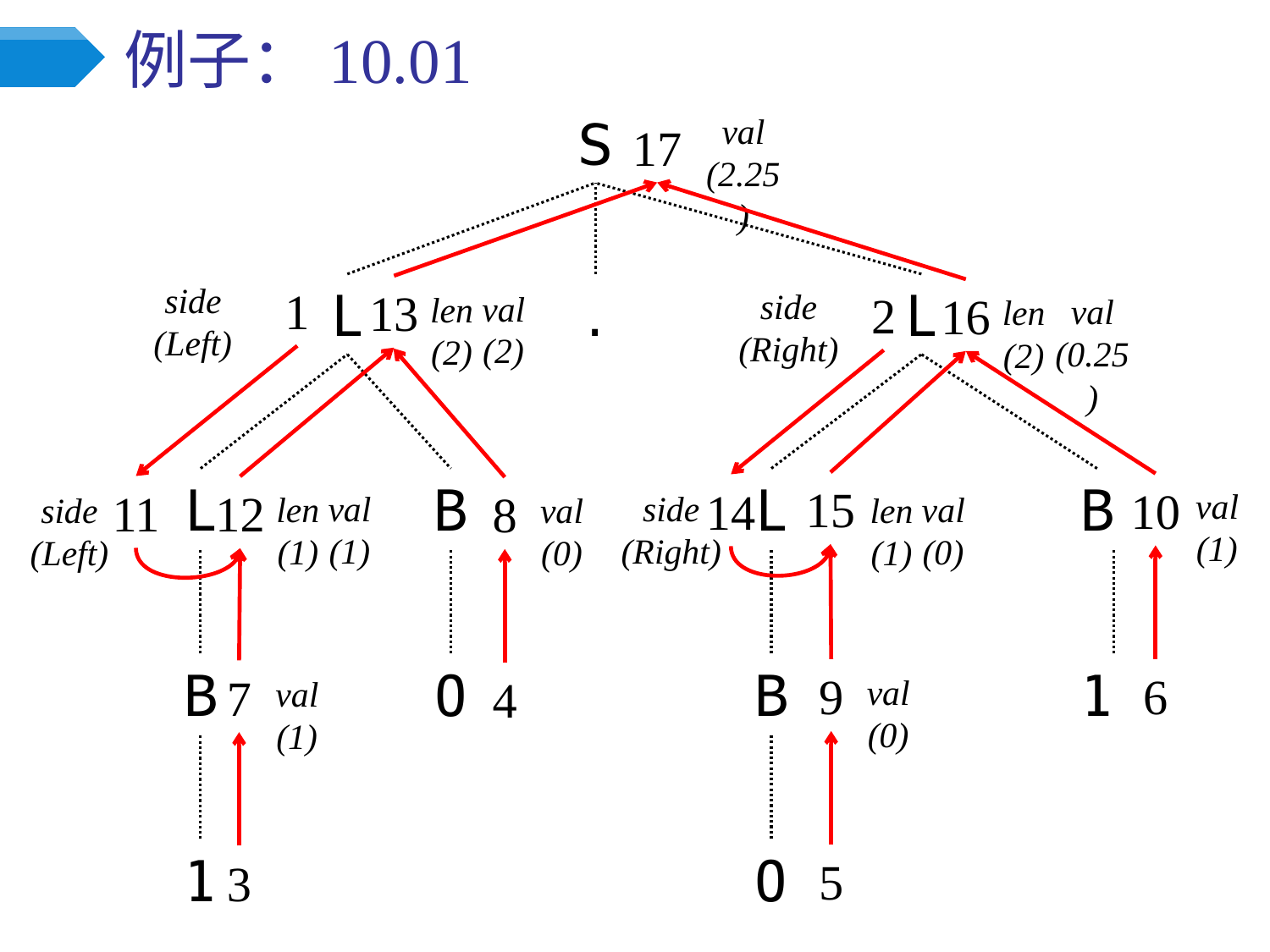

# 例子：10.01
val
(2.25)
S
17
side
(Left)
1
L
L
.
13
side
(Right)
2
16
val
(2)
len
(2)
val
(0.25)
len
(2)
L
B
B
L
15
10
14
11
12
8
val
(1)
val
(1)
side
(Right)
val
(0)
len
(1)
len
(1)
val
(0)
side
(Left)
B
1
0
B
6
9
7
4
val
(0)
val
(1)
0
1
5
3